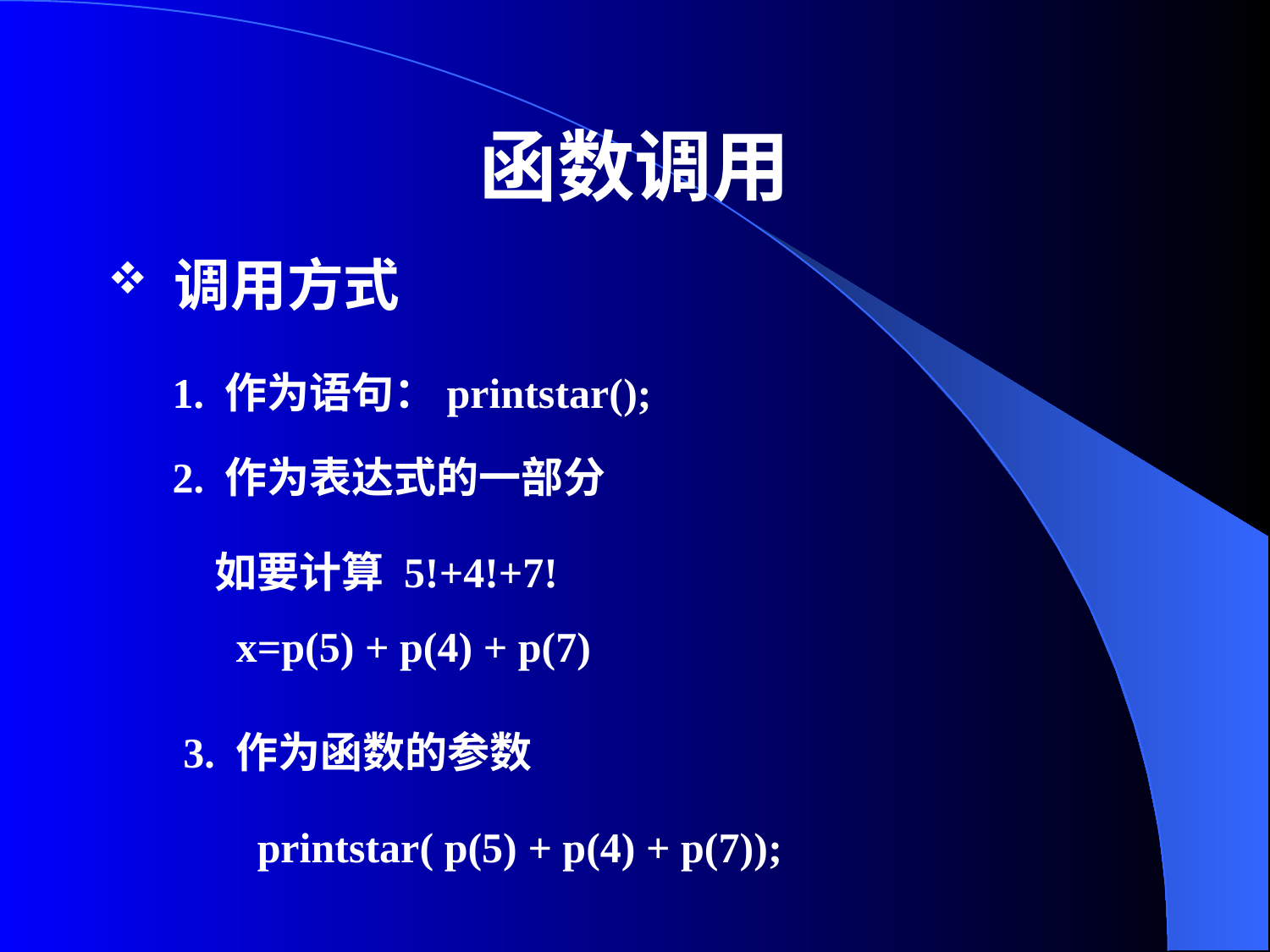

# 函数调用
调用方式
1. 作为语句：printstar();
2. 作为表达式的一部分
如要计算 5!+4!+7!
 x=p(5) + p(4) + p(7)
 3. 作为函数的参数
printstar( p(5) + p(4) + p(7));